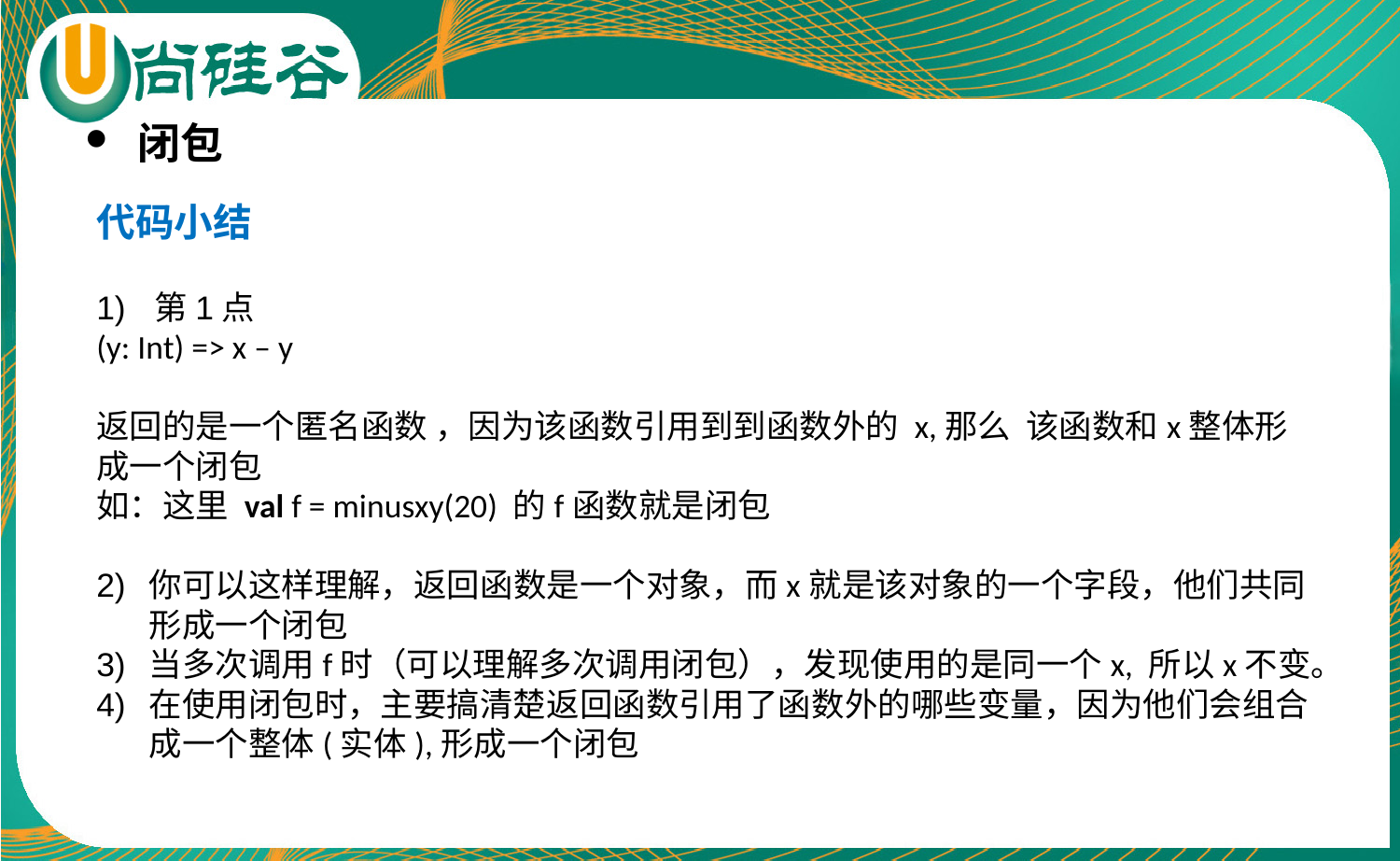

闭包

代码小结

  第1点
(y: Int) => x – y

返回的是一个匿名函数 ，因为该函数引用到到函数外的 x,那么  该函数和x整体形成一个闭包
如：这里 val f = minusxy(20) 的f函数就是闭包

你可以这样理解，返回函数是一个对象，而x就是该对象的一个字段，他们共同形成一个闭包
当多次调用f时（可以理解多次调用闭包），发现使用的是同一个x, 所以x不变。
在使用闭包时，主要搞清楚返回函数引用了函数外的哪些变量，因为他们会组合成一个整体(实体),形成一个闭包